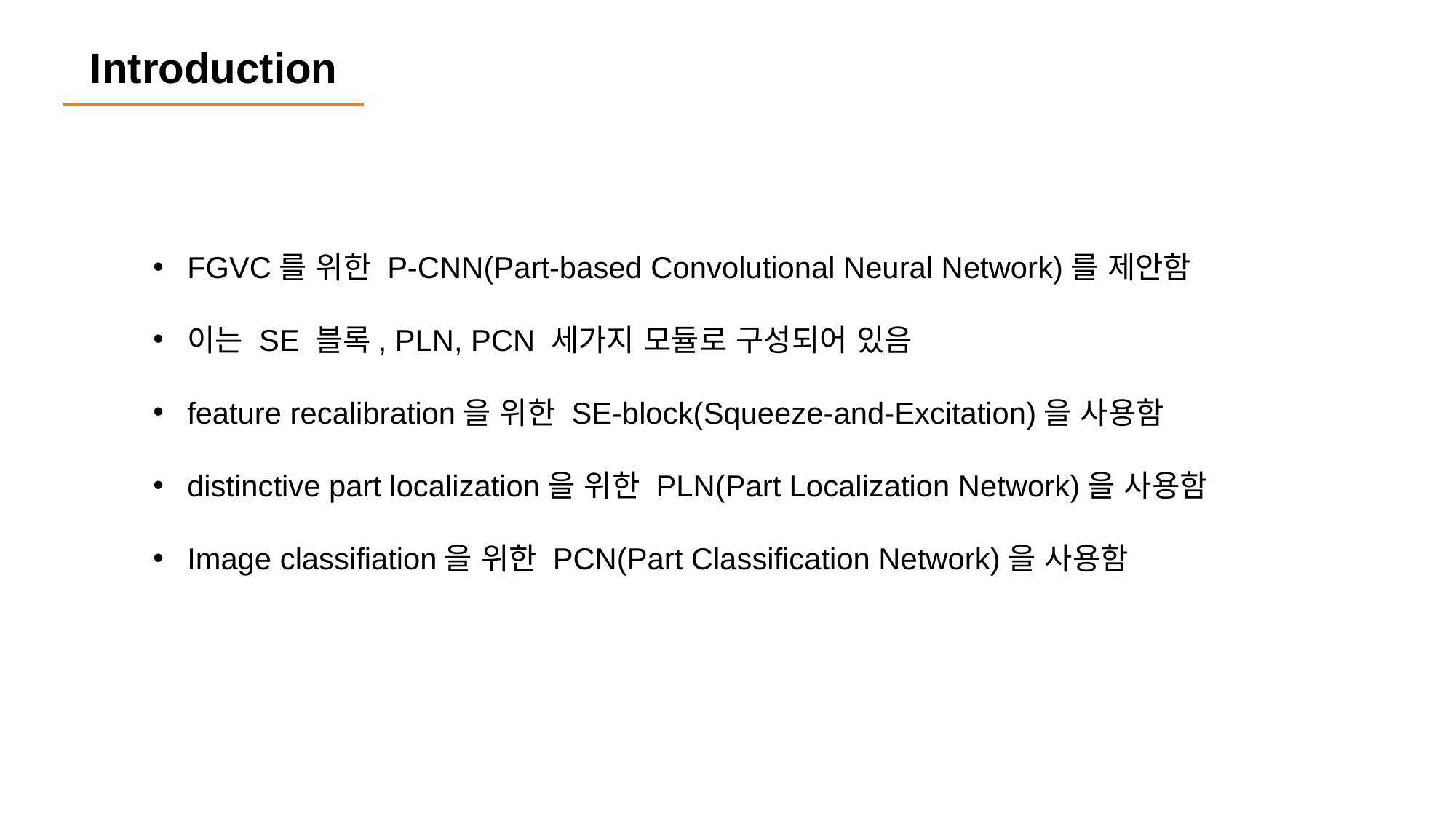

Introduction
FGVC를 위한 P-CNN(Part-based Convolutional Neural Network)를 제안함

이는 SE 블록, PLN, PCN 세가지 모듈로 구성되어 있음

feature recalibration을 위한 SE-block(Squeeze-and-Excitation)을 사용함

distinctive part localization을 위한 PLN(Part Localization Network)을 사용함

Image classifiation을 위한 PCN(Part Classification Network)을 사용함